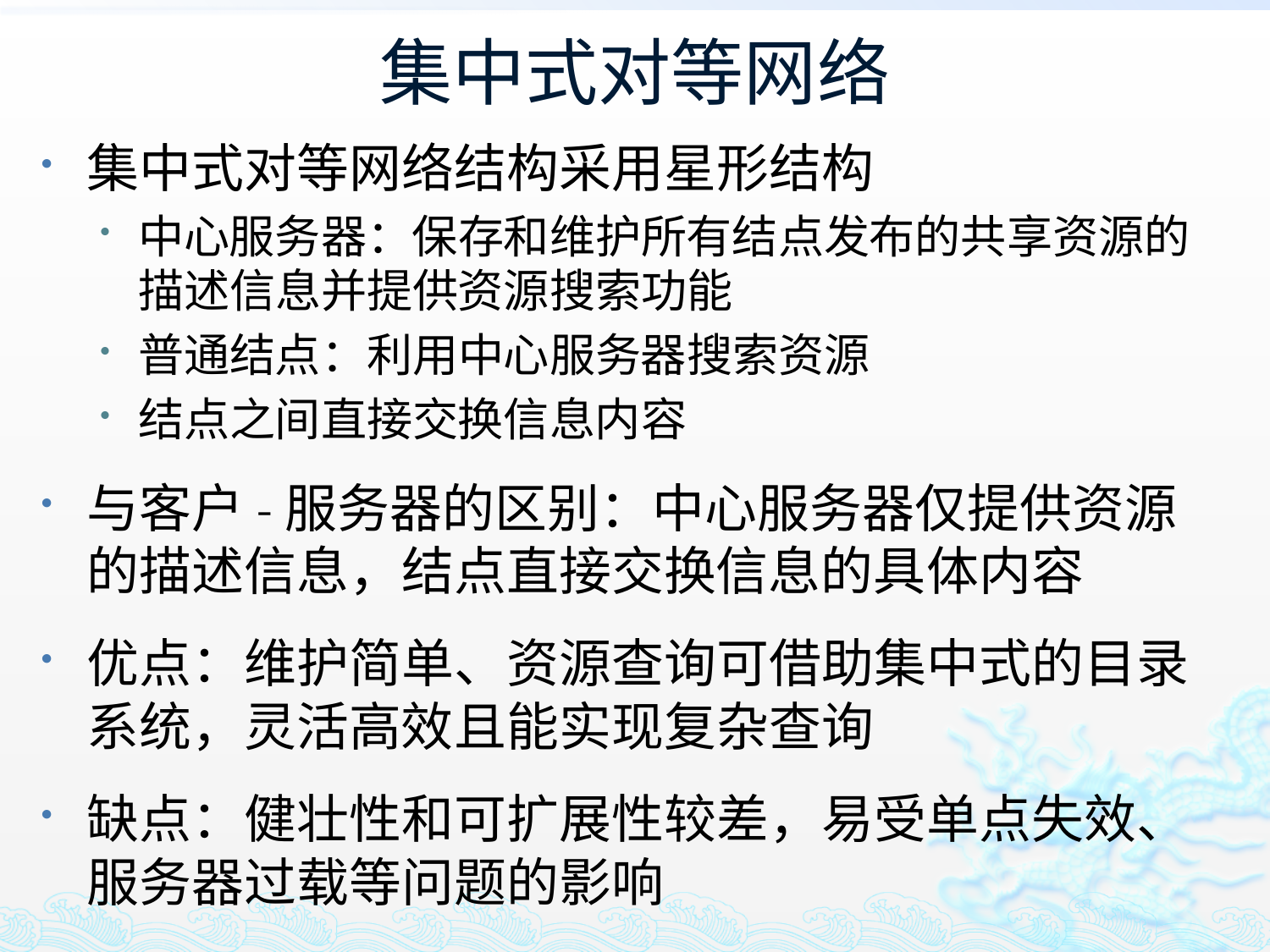

# 集中式对等网络
集中式对等网络结构采用星形结构
中心服务器：保存和维护所有结点发布的共享资源的描述信息并提供资源搜索功能
普通结点：利用中心服务器搜索资源
结点之间直接交换信息内容
与客户-服务器的区别：中心服务器仅提供资源的描述信息，结点直接交换信息的具体内容
优点：维护简单、资源查询可借助集中式的目录系统，灵活高效且能实现复杂查询
缺点：健壮性和可扩展性较差，易受单点失效、服务器过载等问题的影响